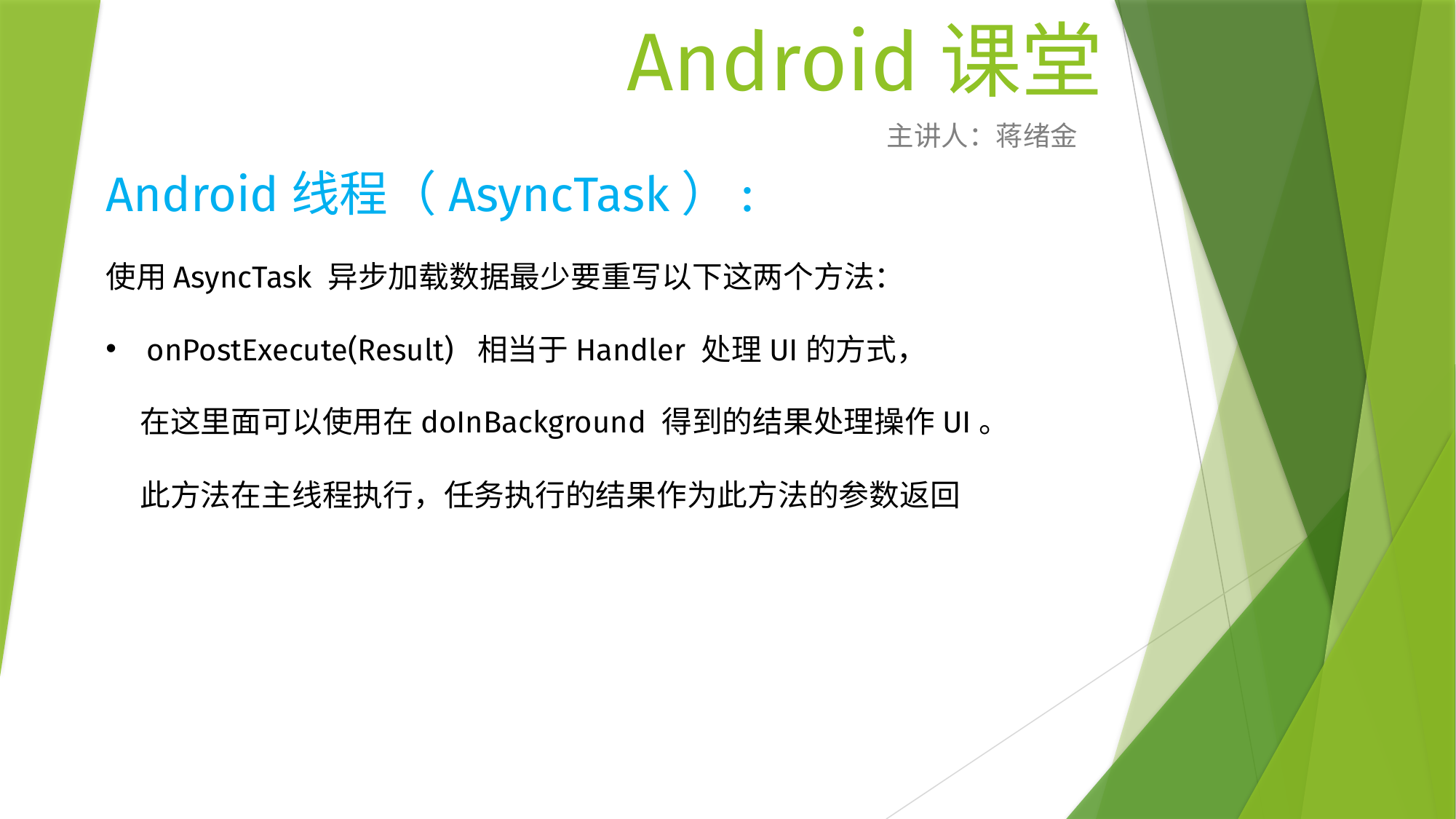

# Android课堂
主讲人：蒋绪金
Android线程（AsyncTask）:

使用AsyncTask 异步加载数据最少要重写以下这两个方法：

onPostExecute(Result)  相当于Handler 处理UI的方式，

    在这里面可以使用在doInBackground 得到的结果处理操作UI。

    此方法在主线程执行，任务执行的结果作为此方法的参数返回